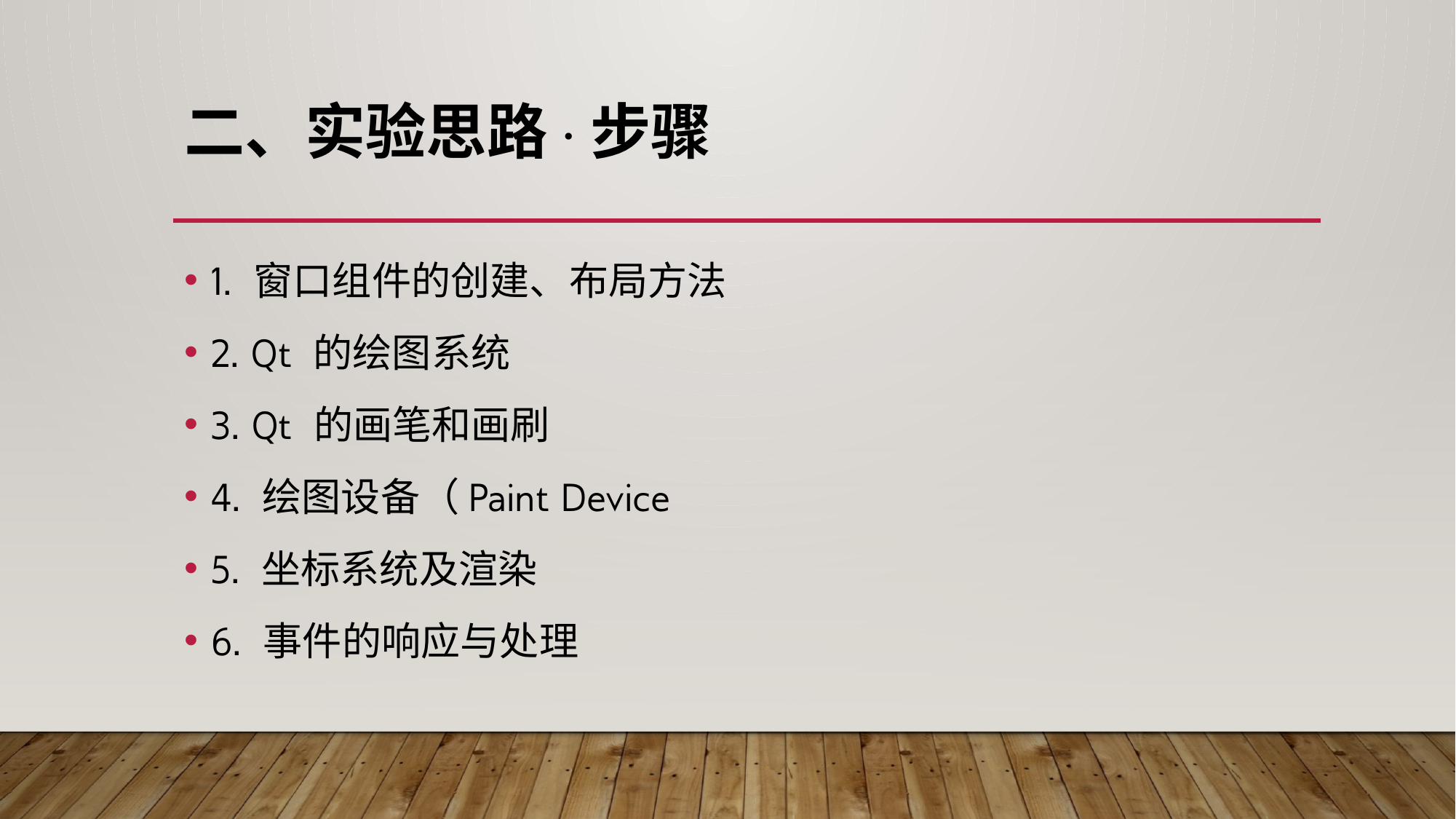

# 二、实验思路·步骤
1. 窗口组件的创建、布局方法
2. Qt 的绘图系统
3. Qt 的画笔和画刷
4. 绘图设备（Paint Device
5. 坐标系统及渲染
6. 事件的响应与处理